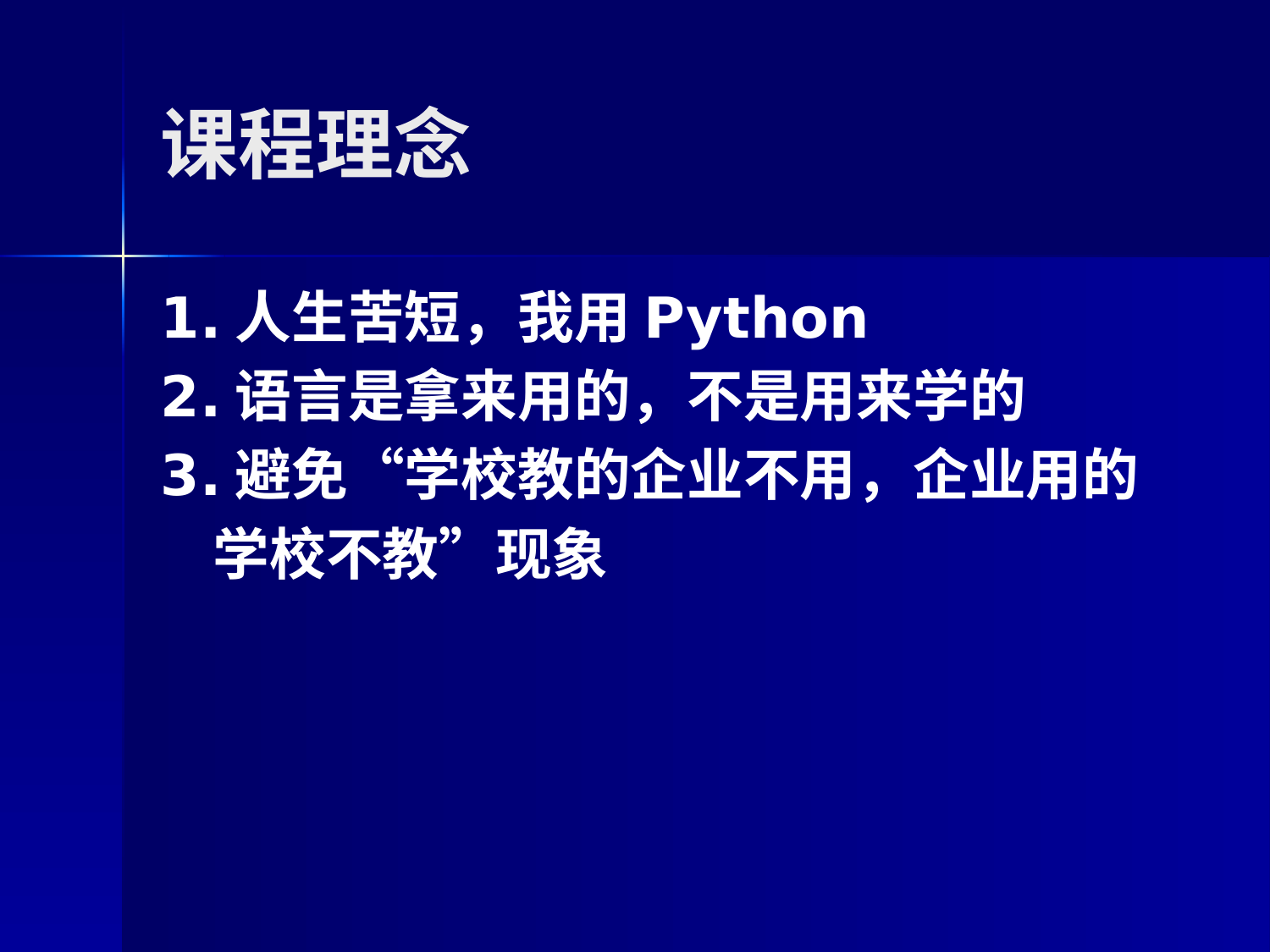

# 课程理念
1.人生苦短，我用Python
2.语言是拿来用的，不是用来学的
3.避免“学校教的企业不用，企业用的
   学校不教”现象